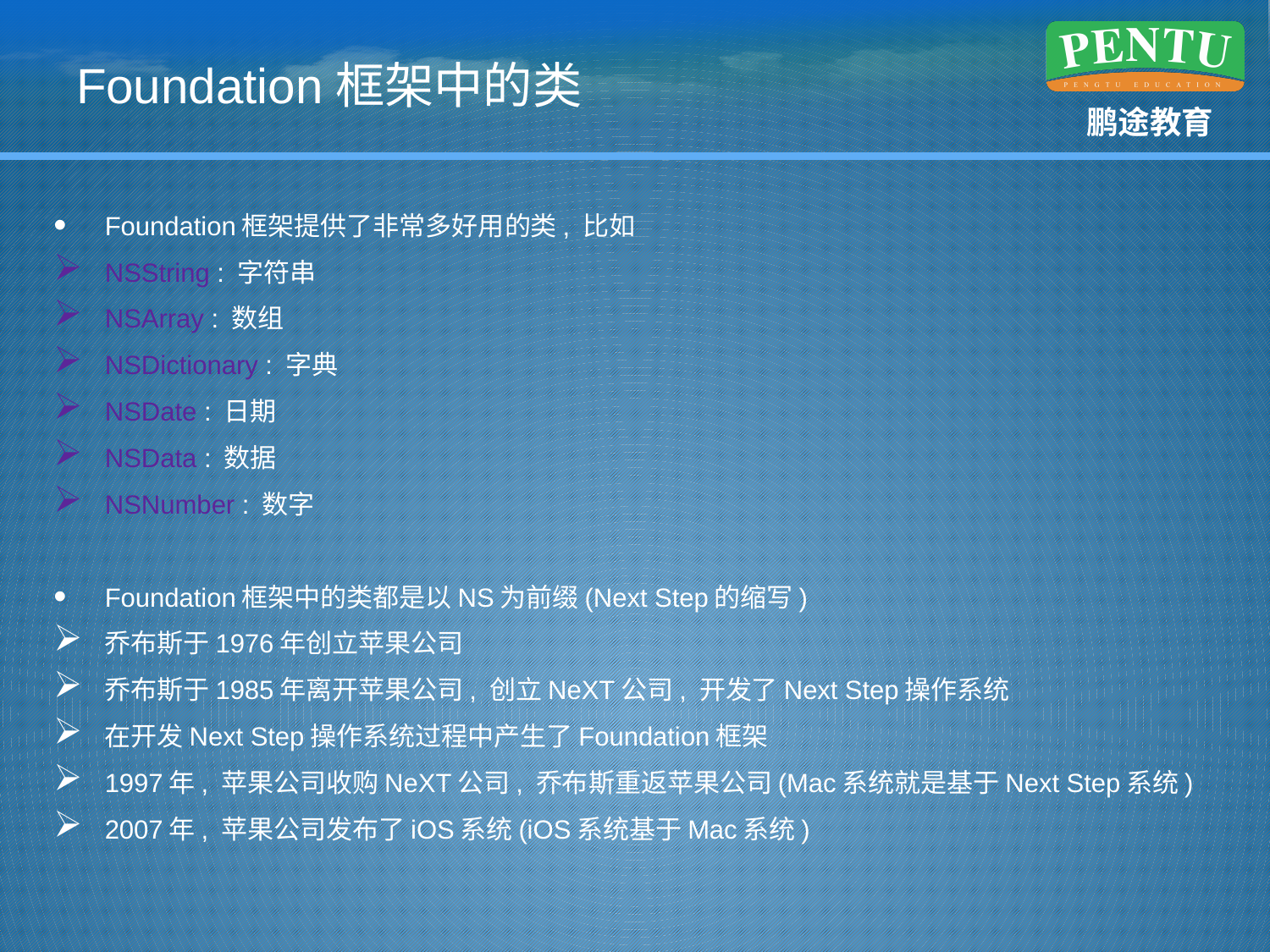

# Foundation框架中的类
Foundation框架提供了非常多好用的类, 比如
NSString : 字符串
NSArray : 数组
NSDictionary : 字典
NSDate : 日期
NSData : 数据
NSNumber : 数字

Foundation框架中的类都是以NS为前缀(Next Step的缩写)
乔布斯于1976年创立苹果公司
乔布斯于1985年离开苹果公司, 创立NeXT公司, 开发了Next Step操作系统
在开发Next Step操作系统过程中产生了Foundation框架
1997年, 苹果公司收购NeXT公司, 乔布斯重返苹果公司(Mac系统就是基于Next Step系统)
2007年, 苹果公司发布了iOS系统(iOS系统基于Mac系统)